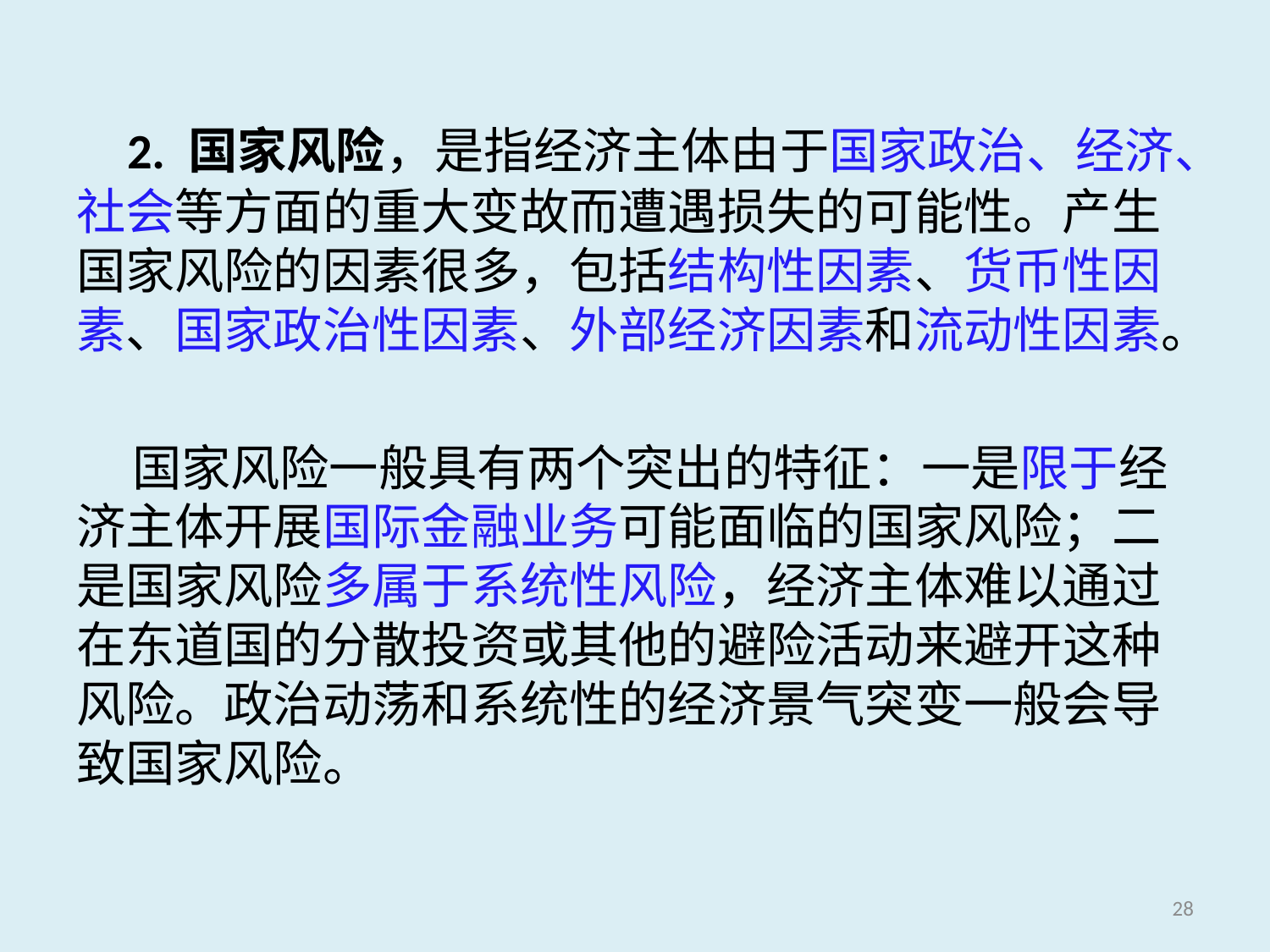

2. 国家风险，是指经济主体由于国家政治、经济、社会等方面的重大变故而遭遇损失的可能性。产生国家风险的因素很多，包括结构性因素、货币性因素、国家政治性因素、外部经济因素和流动性因素。

    国家风险一般具有两个突出的特征：一是限于经济主体开展国际金融业务可能面临的国家风险；二是国家风险多属于系统性风险，经济主体难以通过在东道国的分散投资或其他的避险活动来避开这种风险。政治动荡和系统性的经济景气突变一般会导致国家风险。

28